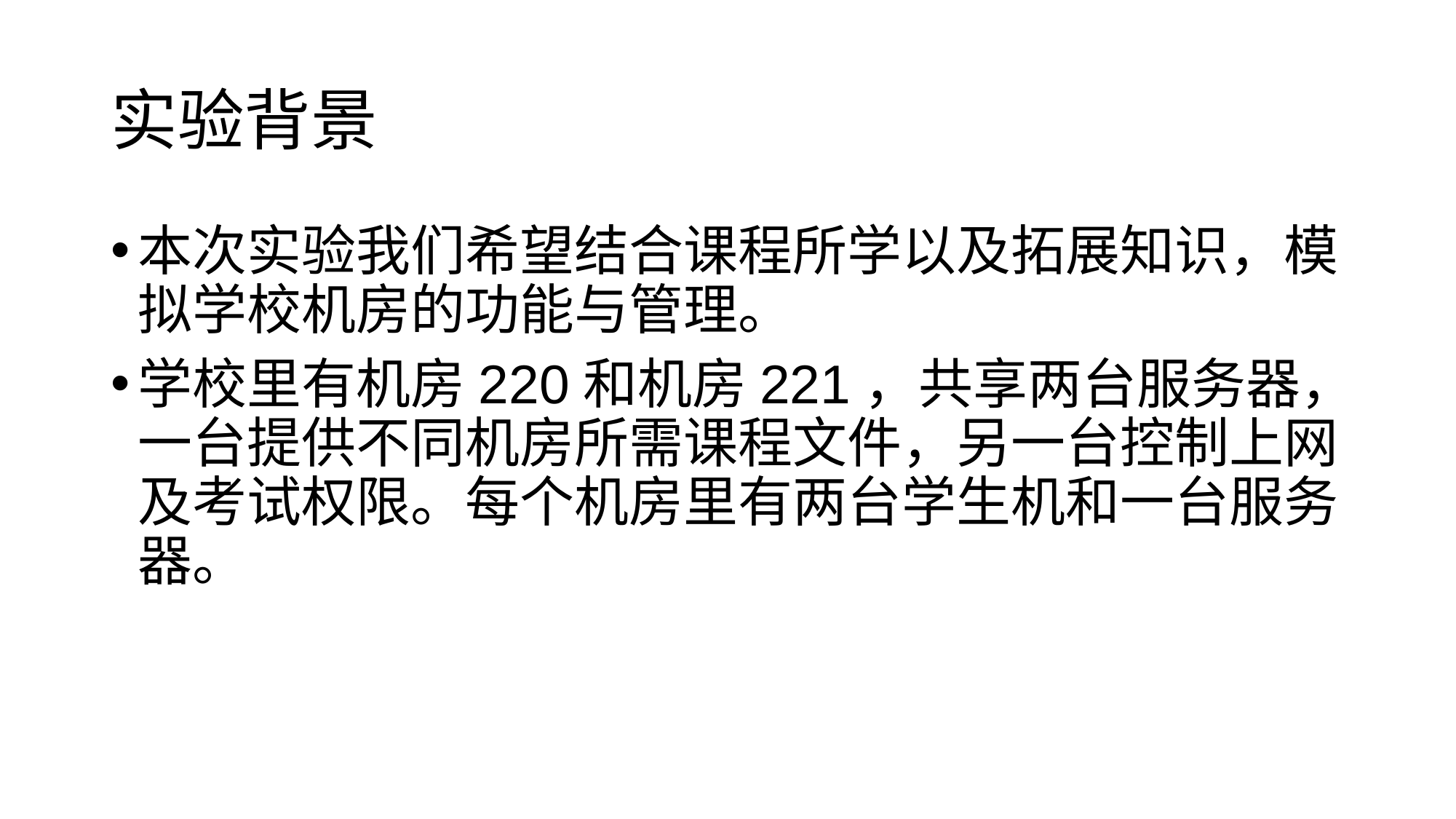

# 实验背景
本次实验我们希望结合课程所学以及拓展知识，模拟学校机房的功能与管理。
学校里有机房220和机房221，共享两台服务器，一台提供不同机房所需课程文件，另一台控制上网及考试权限。每个机房里有两台学生机和一台服务器。